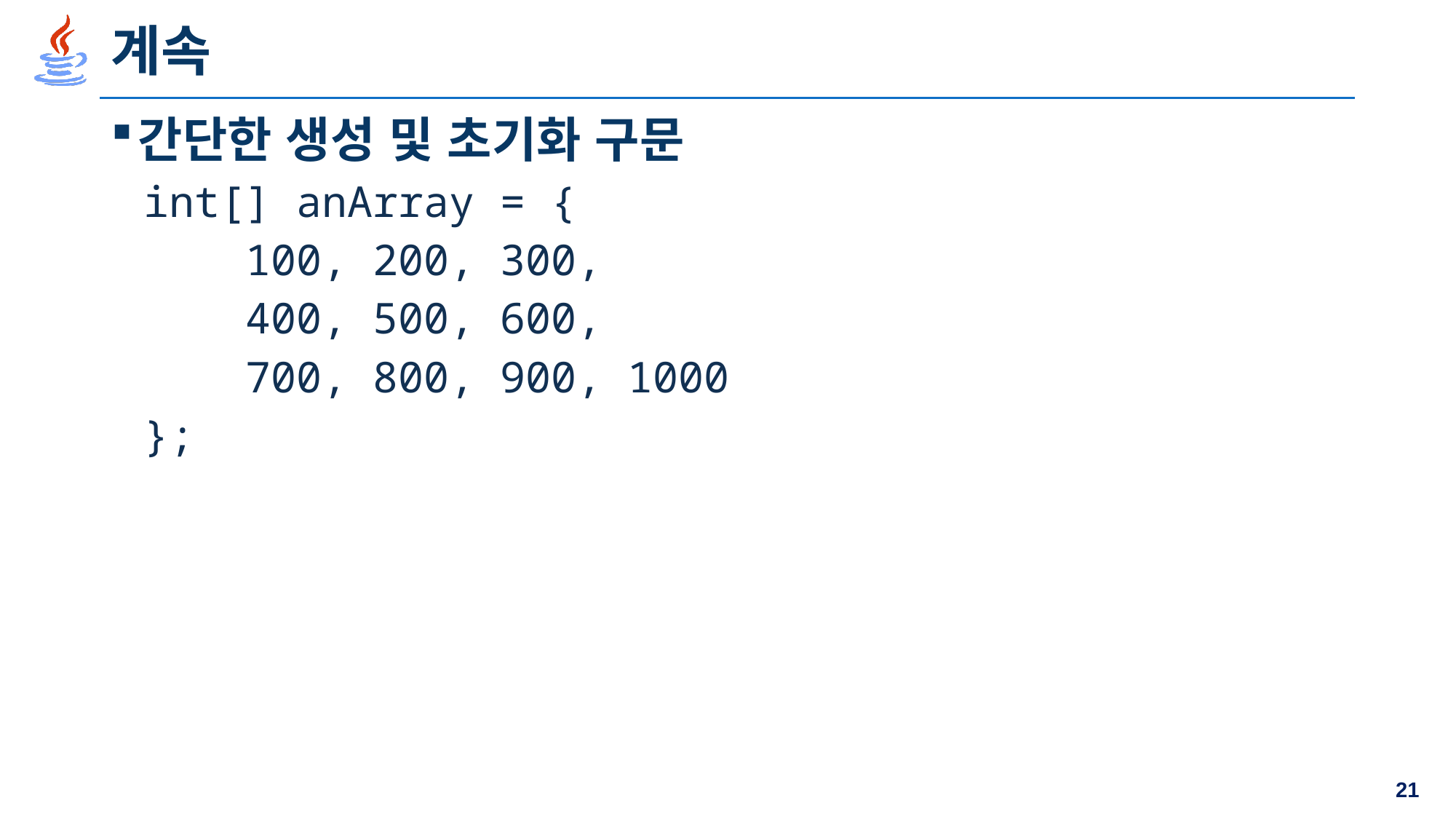

# 계속
간단한 생성 및 초기화 구문
int[] anArray = {
    100, 200, 300,
    400, 500, 600,
    700, 800, 900, 1000
};
21